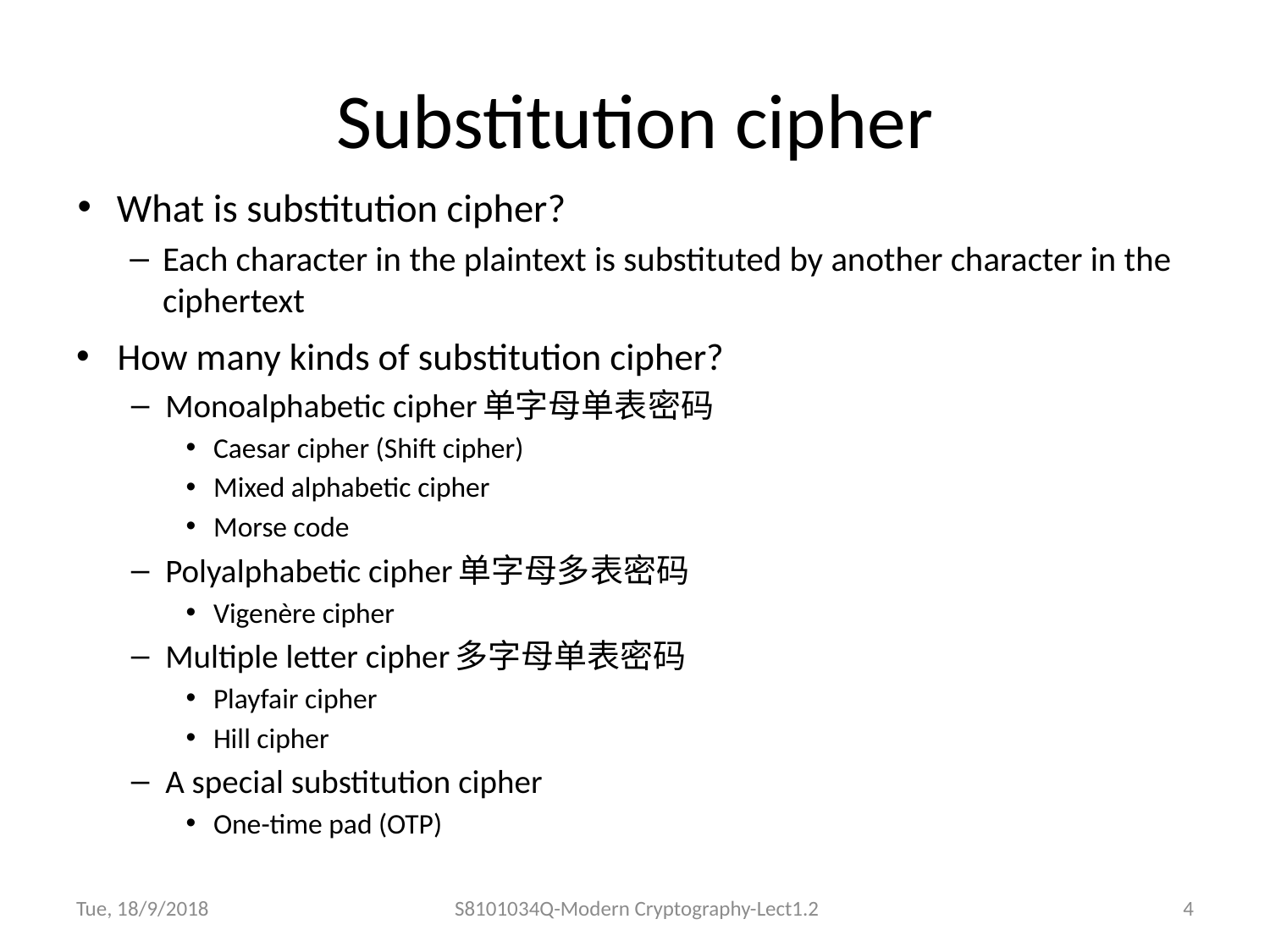

# Substitution cipher
What is substitution cipher?
Each character in the plaintext is substituted by another character in the ciphertext
How many kinds of substitution cipher?
Monoalphabetic cipher单字母单表密码
Caesar cipher (Shift cipher)
Mixed alphabetic cipher
Morse code
Polyalphabetic cipher单字母多表密码
Vigenère cipher
Multiple letter cipher多字母单表密码
Playfair cipher
Hill cipher
A special substitution cipher
One-time pad (OTP)
Tue, 18/9/2018
S8101034Q-Modern Cryptography-Lect1.2
4